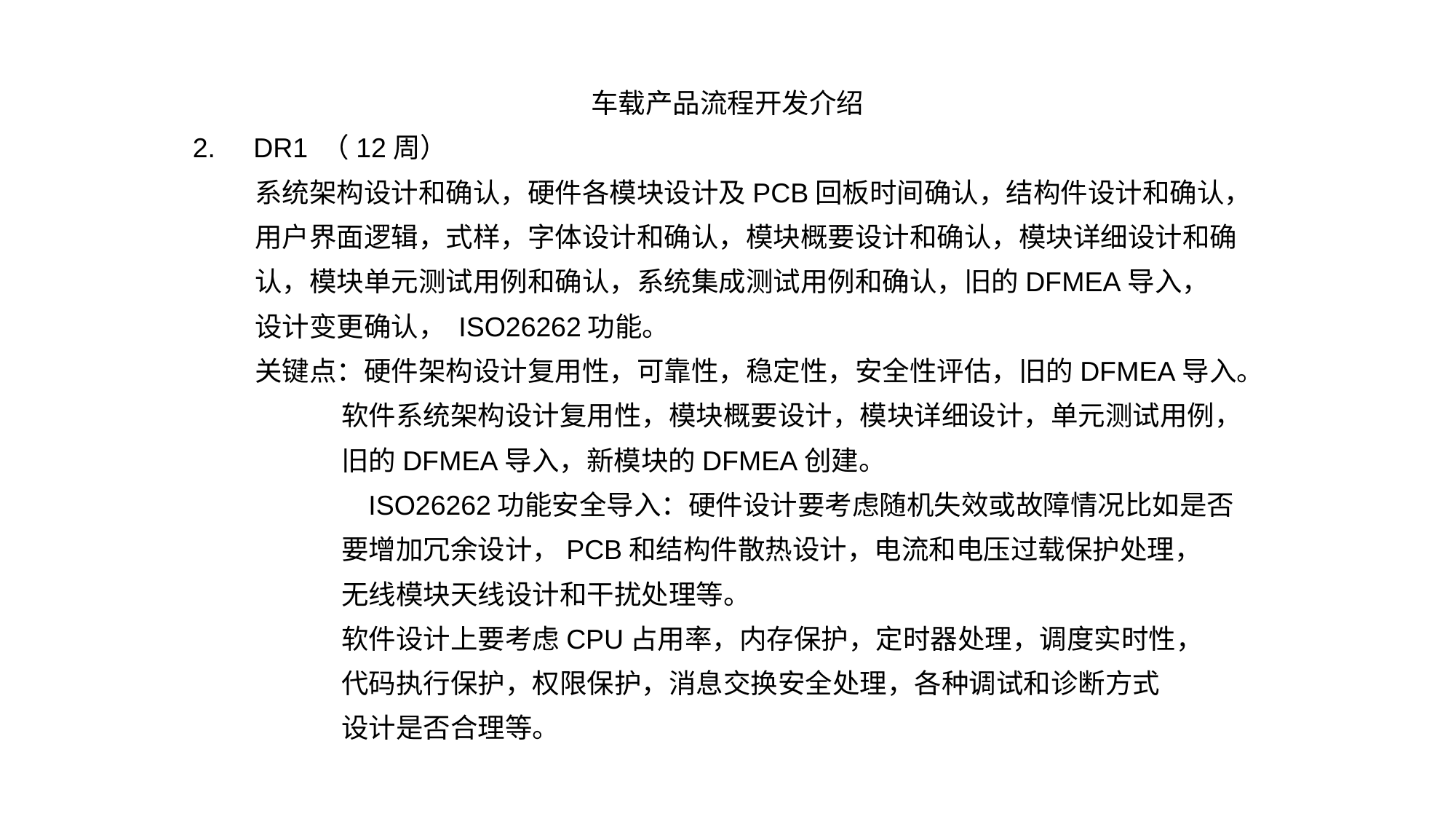

车载产品流程开发介绍
2.     DR1 （12周）
         系统架构设计和确认，硬件各模块设计及PCB回板时间确认，结构件设计和确认，
         用户界面逻辑，式样，字体设计和确认，模块概要设计和确认，模块详细设计和确
         认，模块单元测试用例和确认，系统集成测试用例和确认，旧的DFMEA导入，
         设计变更确认， ISO26262功能。
         关键点：硬件架构设计复用性，可靠性，稳定性，安全性评估，旧的DFMEA导入。
                       软件系统架构设计复用性，模块概要设计，模块详细设计，单元测试用例，
                       旧的DFMEA导入，新模块的DFMEA创建。
                       ISO26262功能安全导入：硬件设计要考虑随机失效或故障情况比如是否
                       要增加冗余设计，PCB和结构件散热设计，电流和电压过载保护处理，
                       无线模块天线设计和干扰处理等。
                       软件设计上要考虑CPU占用率，内存保护，定时器处理，调度实时性，
                       代码执行保护，权限保护，消息交换安全处理，各种调试和诊断方式
                       设计是否合理等。